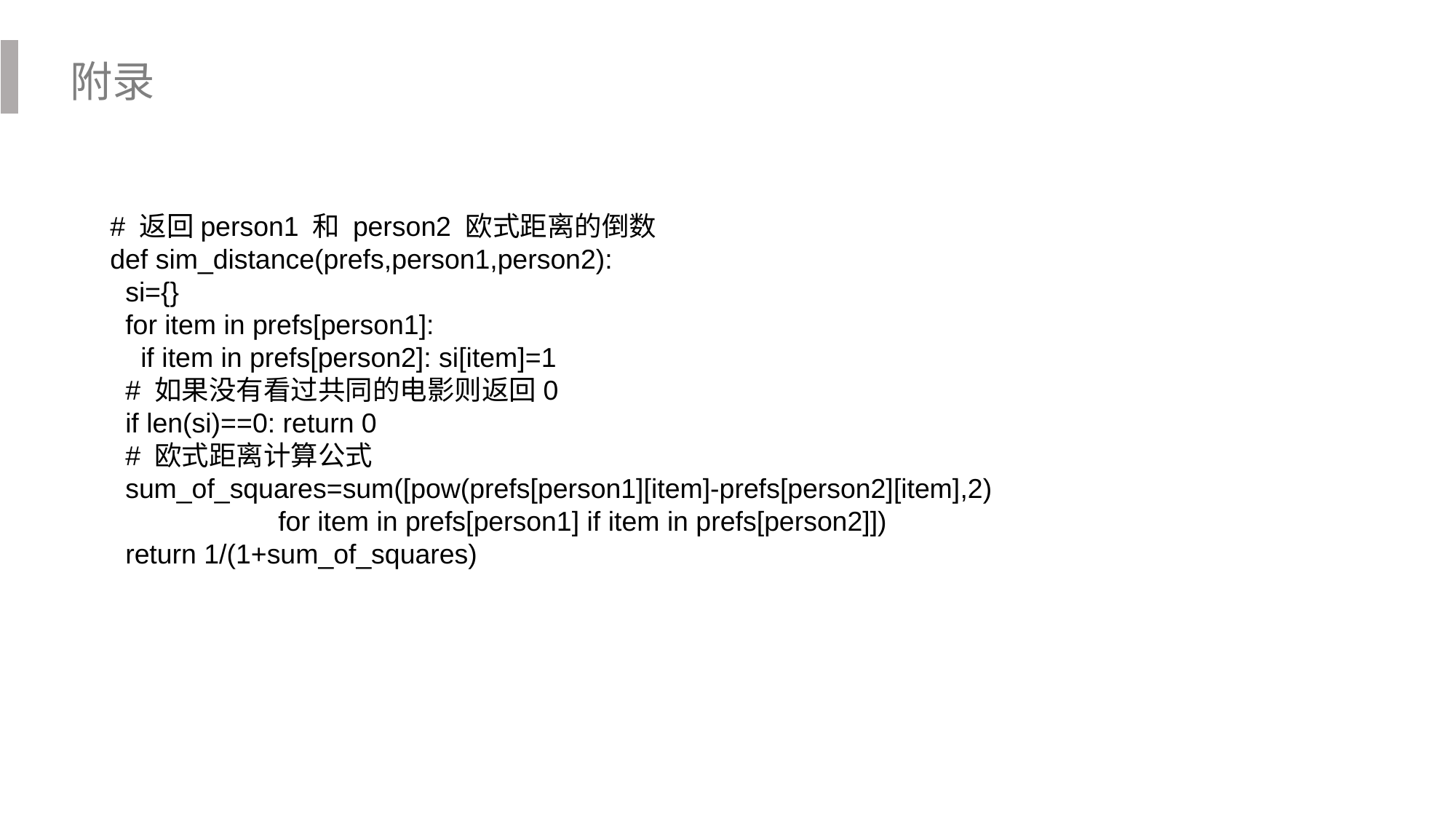

附录
# 返回person1 和 person2 欧式距离的倒数
def sim_distance(prefs,person1,person2):
  si={}
  for item in prefs[person1]:
    if item in prefs[person2]: si[item]=1
  # 如果没有看过共同的电影则返回0
  if len(si)==0: return 0
  # 欧式距离计算公式
  sum_of_squares=sum([pow(prefs[person1][item]-prefs[person2][item],2)
                      for item in prefs[person1] if item in prefs[person2]])
  return 1/(1+sum_of_squares)